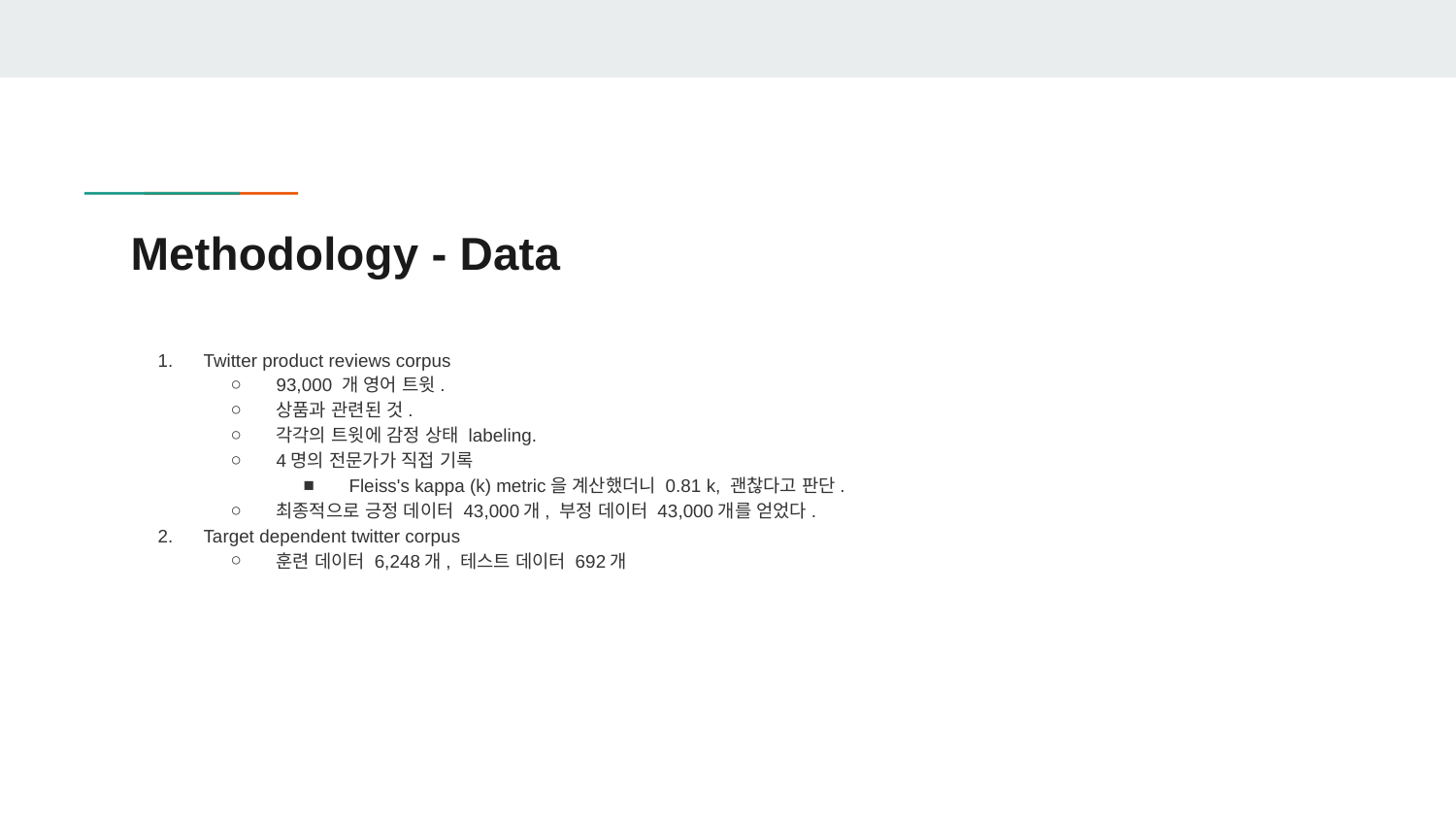

# Methodology - Data
Twitter product reviews corpus
93,000 개 영어 트윗.
상품과 관련된 것.
각각의 트윗에 감정 상태 labeling.
4명의 전문가가 직접 기록
Fleiss's kappa (k) metric을 계산했더니 0.81 k, 괜찮다고 판단.
최종적으로 긍정 데이터 43,000개, 부정 데이터 43,000개를 얻었다.
Target dependent twitter corpus
훈련 데이터 6,248개, 테스트 데이터 692개